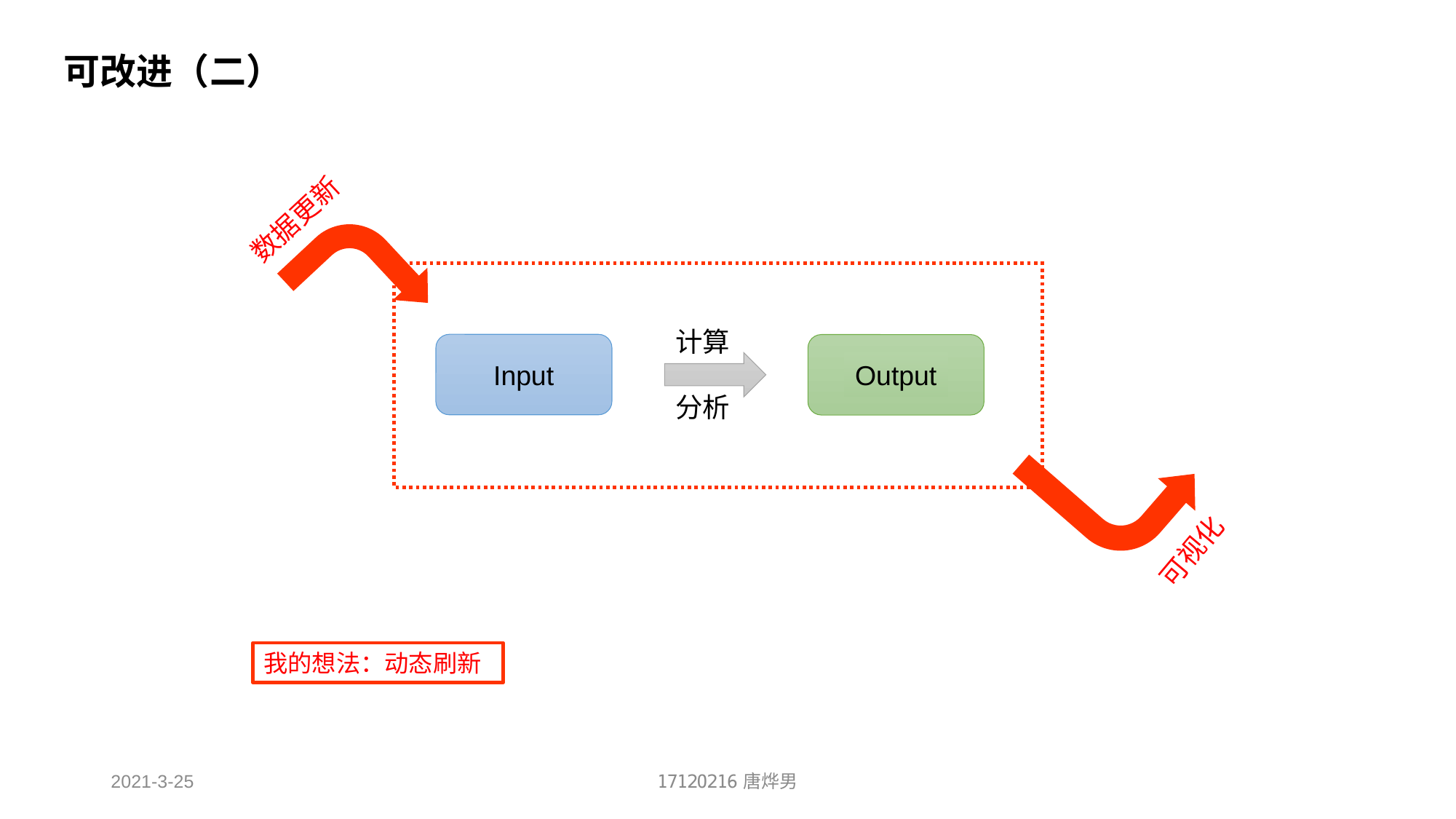

# 可改进（二）
数据更新

可视化
计算

Input

Output

分析
我的想法：动态刷新
2021-3-25
17120216 唐烨男
6